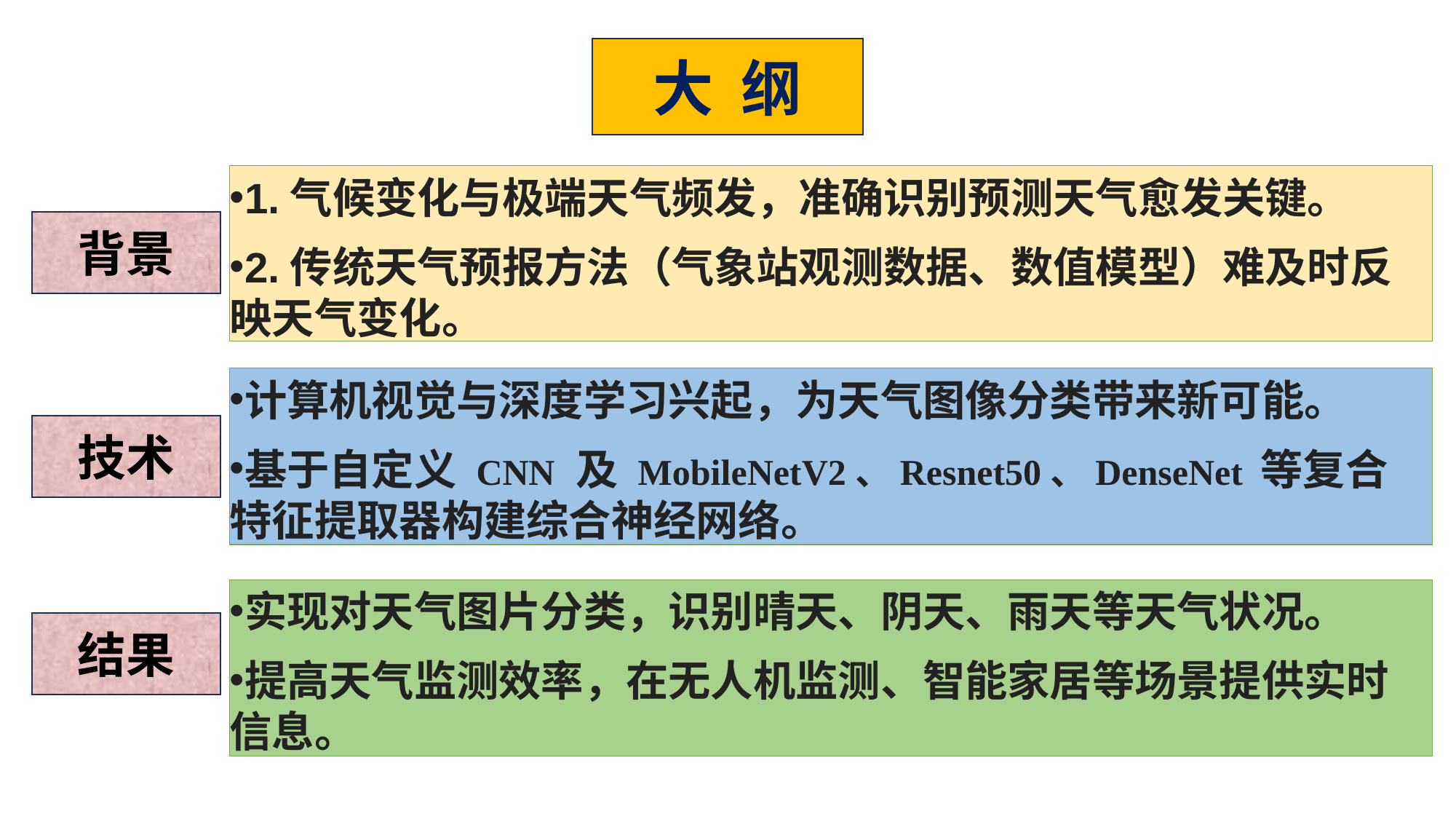

大  纲
1.气候变化与极端天气频发，准确识别预测天气愈发关键。
2.传统天气预报方法（气象站观测数据、数值模型）难及时反映天气变化。
背景
计算机视觉与深度学习兴起，为天气图像分类带来新可能。
基于自定义 CNN 及 MobileNetV2、Resnet50、DenseNet 等复合特征提取器构建综合神经网络。
技术
实现对天气图片分类，识别晴天、阴天、雨天等天气状况。
提高天气监测效率，在无人机监测、智能家居等场景提供实时信息。
结果